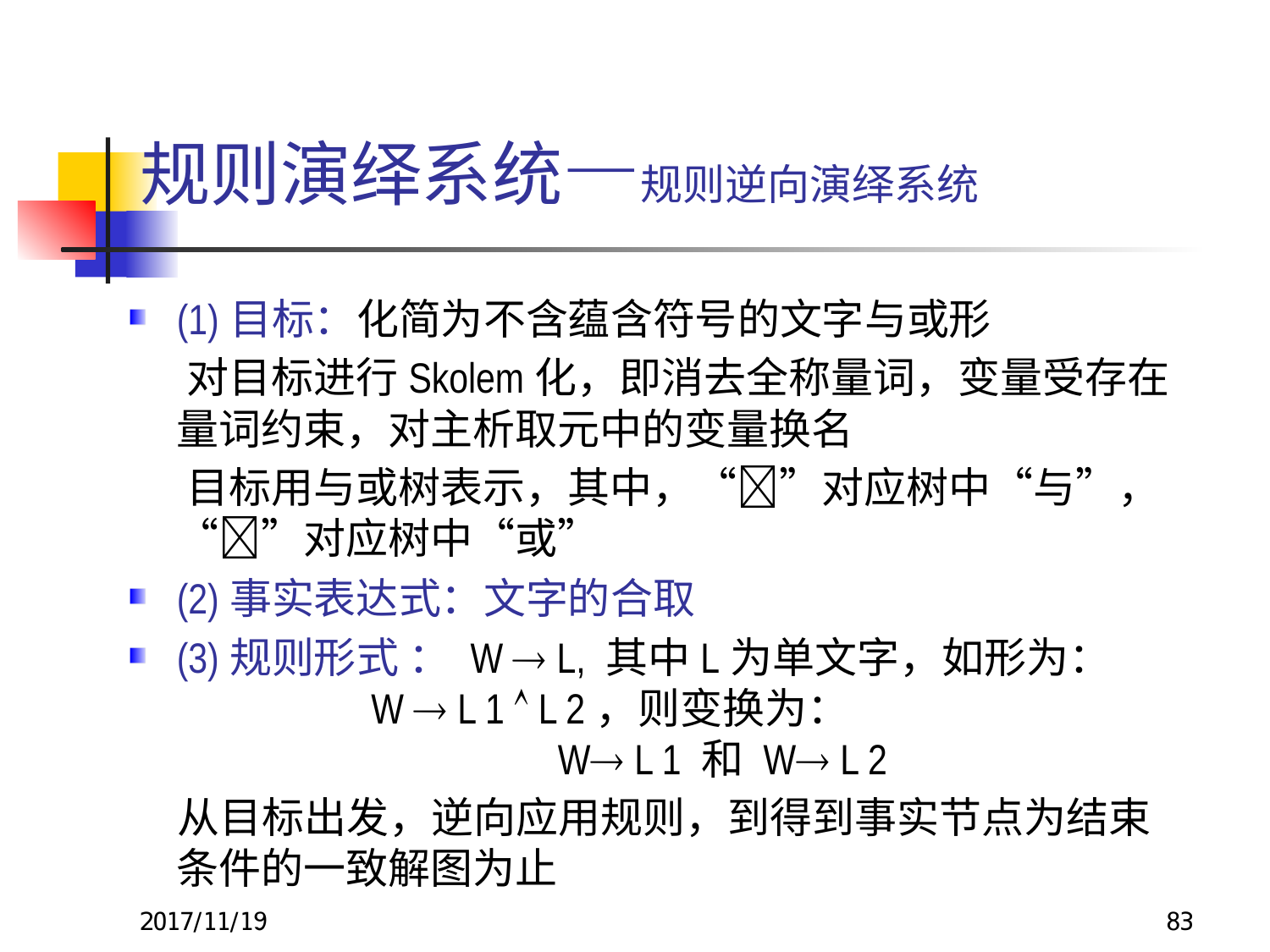

# 规则演绎系统—规则逆向演绎系统
(1)目标：化简为不含蕴含符号的文字与或形
     对目标进行Skolem化，即消去全称量词，变量受存在量词约束，对主析取元中的变量换名
     目标用与或树表示，其中，“∧”对应树中“与”，“∨”对应树中“或”
(2)事实表达式：文字的合取
(3)规则形式 ： W → L, 其中L为单文字，如形为：   	      W → L 1 ∧ L 2，则变换为：      		        			W→ L 1 和 W→ L 2
    从目标出发，逆向应用规则，到得到事实节点为结束条件的一致解图为止
2017/11/19
83